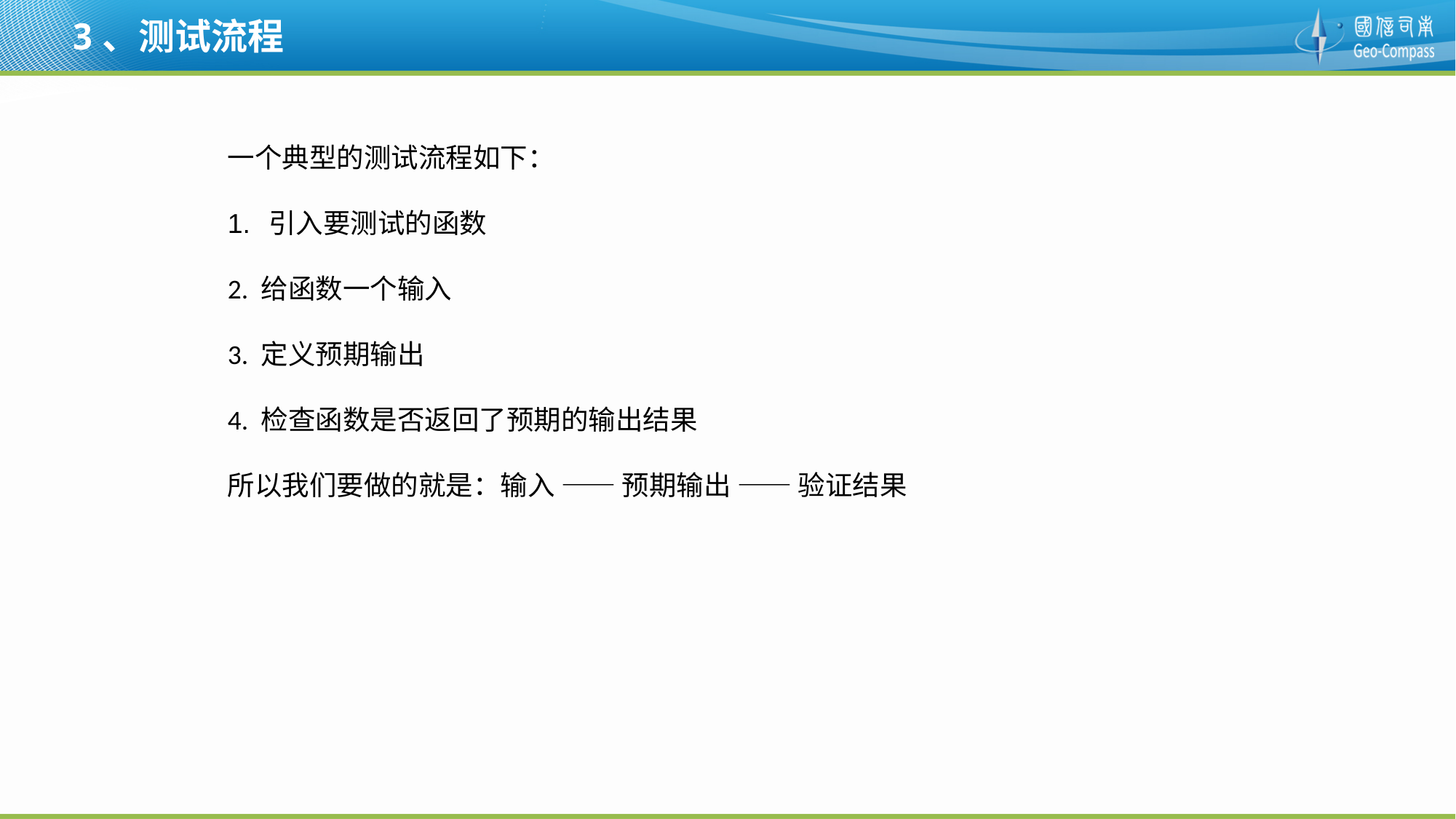

# 3、测试流程
一个典型的测试流程如下：

引入要测试的函数

2. 给函数一个输入

3. 定义预期输出

4. 检查函数是否返回了预期的输出结果

所以我们要做的就是：输入 —— 预期输出 —— 验证结果